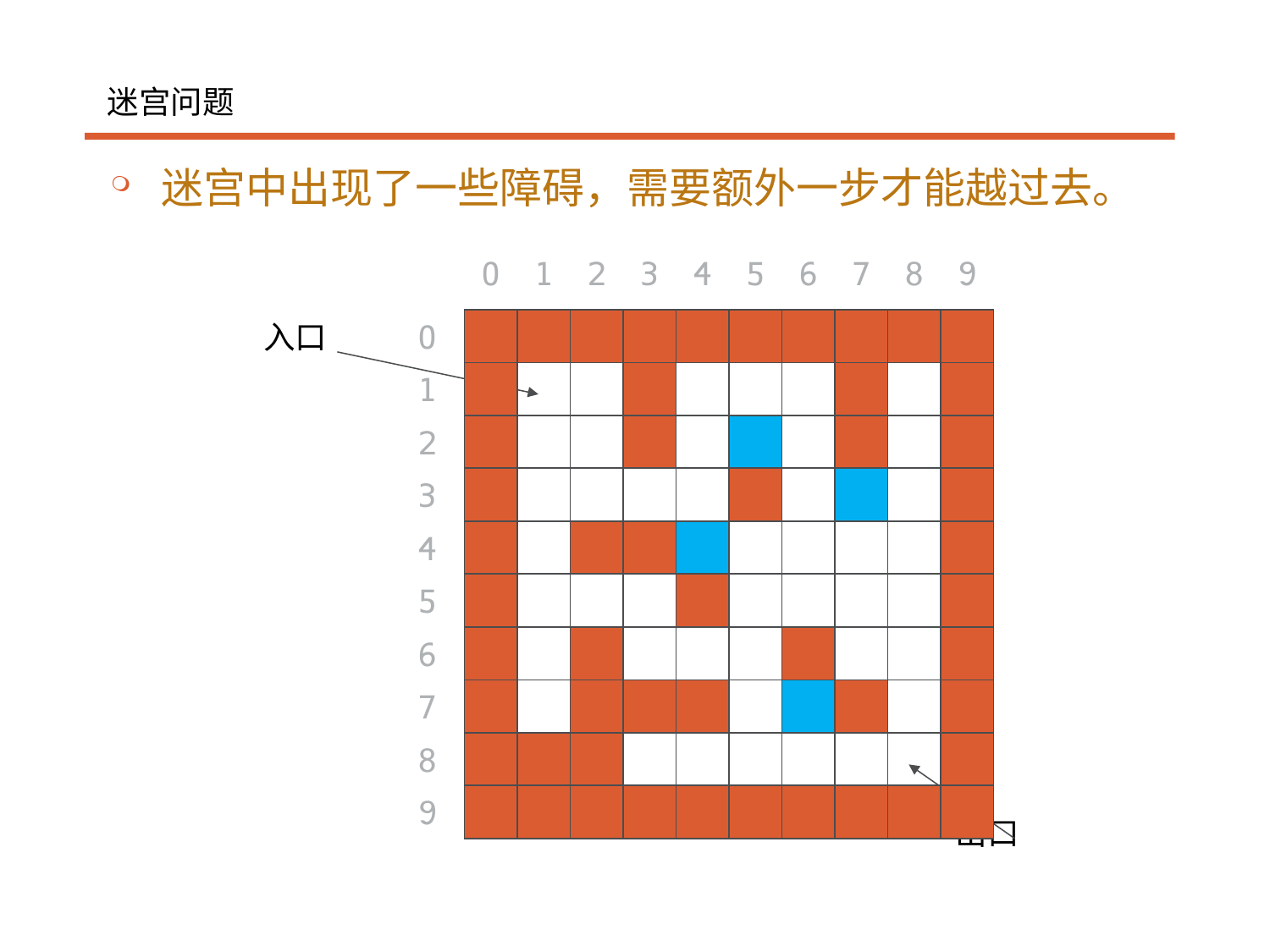

迷宫问题

迷宫中出现了一些障碍，需要额外一步才能越过去。

0
1
2
3
4
5
6
7
8
9
入口
0

1

2

3

4

5

6

7

8

9

出口
27